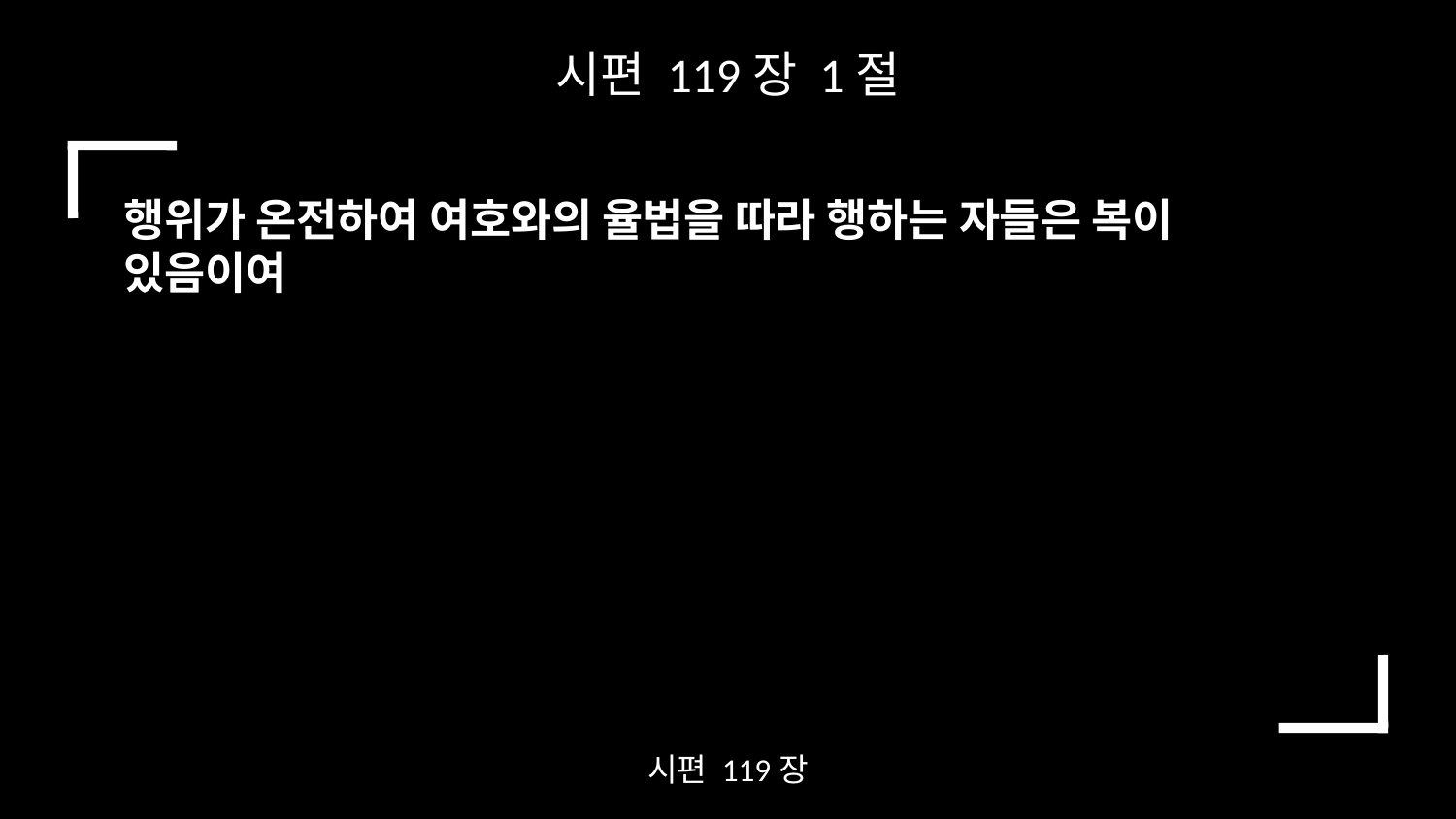

시편 119장 1절

행위가 온전하여 여호와의 율법을 따라 행하는 자들은 복이 있음이여

시편 119장